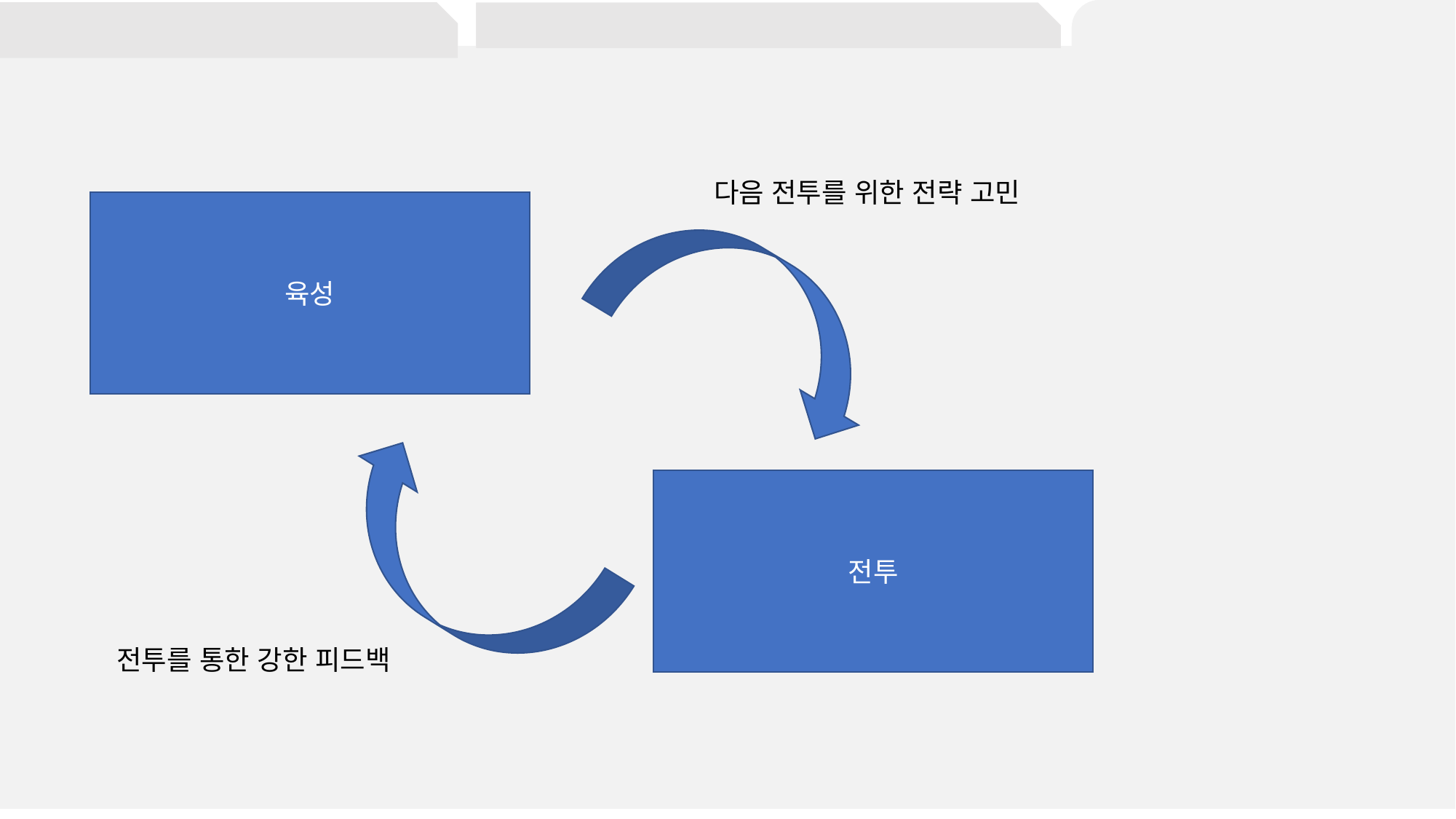

#
다음 전투를 위한 전략 고민
육성

전투

전투를 통한 강한 피드백